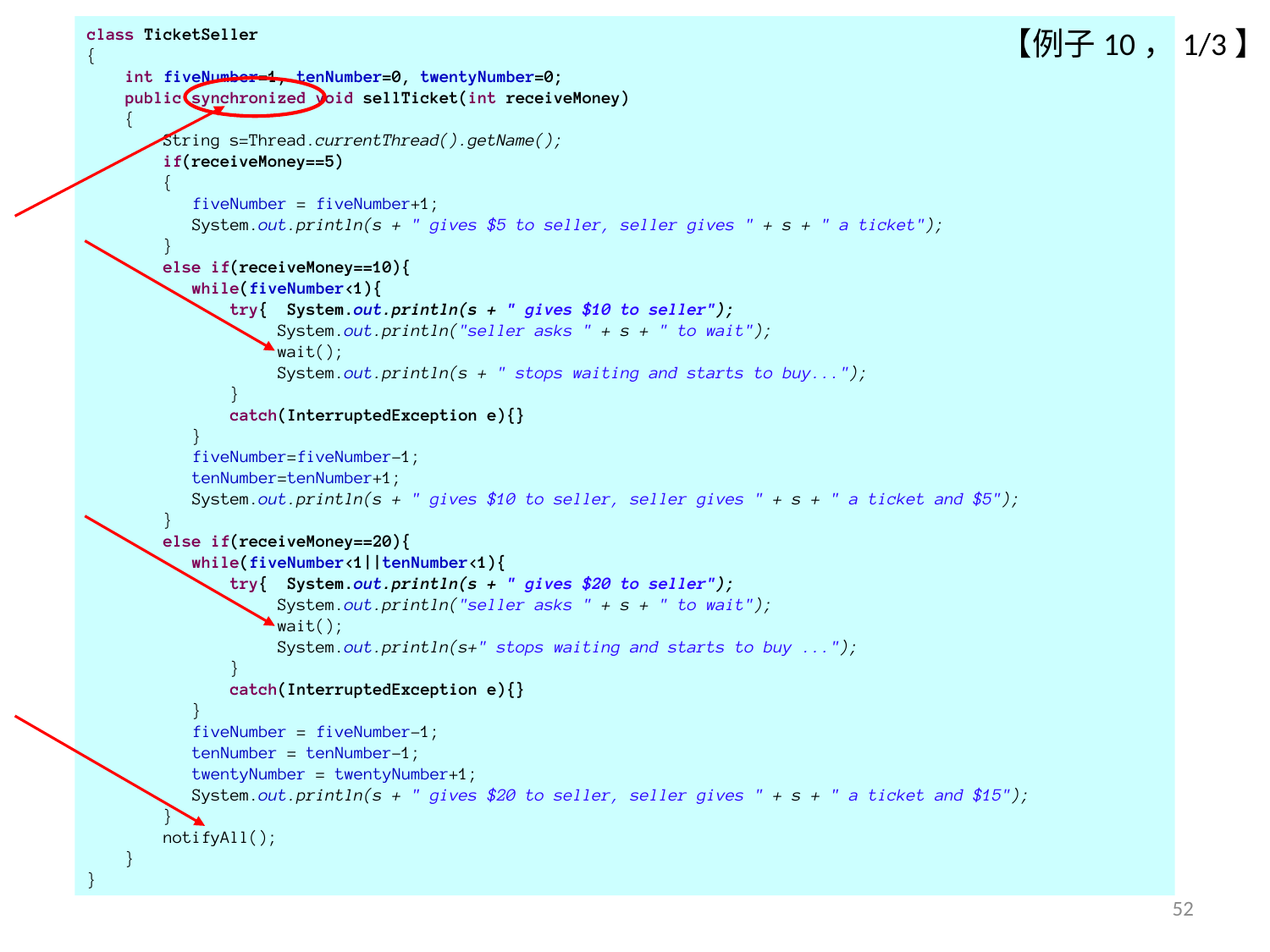

class TicketSeller
{
    int fiveNumber=1, tenNumber=0, twentyNumber=0;
    public synchronized void sellTicket(int receiveMoney)
    {
        String s=Thread.currentThread().getName();
        if(receiveMoney==5)
        {
           fiveNumber = fiveNumber+1;
           System.out.println(s + " gives $5 to seller, seller gives " + s + " a ticket");
        }
        else if(receiveMoney==10){
           while(fiveNumber<1){
               try{  System.out.println(s + " gives $10 to seller");
                    System.out.println("seller asks " + s + " to wait");
                    wait();
                    System.out.println(s + " stops waiting and starts to buy...");
               }
               catch(InterruptedException e){}
           }
           fiveNumber=fiveNumber-1;
           tenNumber=tenNumber+1;
           System.out.println(s + " gives $10 to seller, seller gives " + s + " a ticket and $5");
        }
        else if(receiveMoney==20){
           while(fiveNumber<1||tenNumber<1){
               try{  System.out.println(s + " gives $20 to seller");
                    System.out.println("seller asks " + s + " to wait");
                    wait();
                    System.out.println(s+" stops waiting and starts to buy ...");
               }
               catch(InterruptedException e){}
           }
           fiveNumber = fiveNumber-1;
           tenNumber = tenNumber-1;
           twentyNumber = twentyNumber+1;
           System.out.println(s + " gives $20 to seller, seller gives " + s + " a ticket and $15");
        }
        notifyAll();
    }
}
【例子10，1/3】
# 8.8 使用wait(),notify(),notifyAll()协调同步线程

52